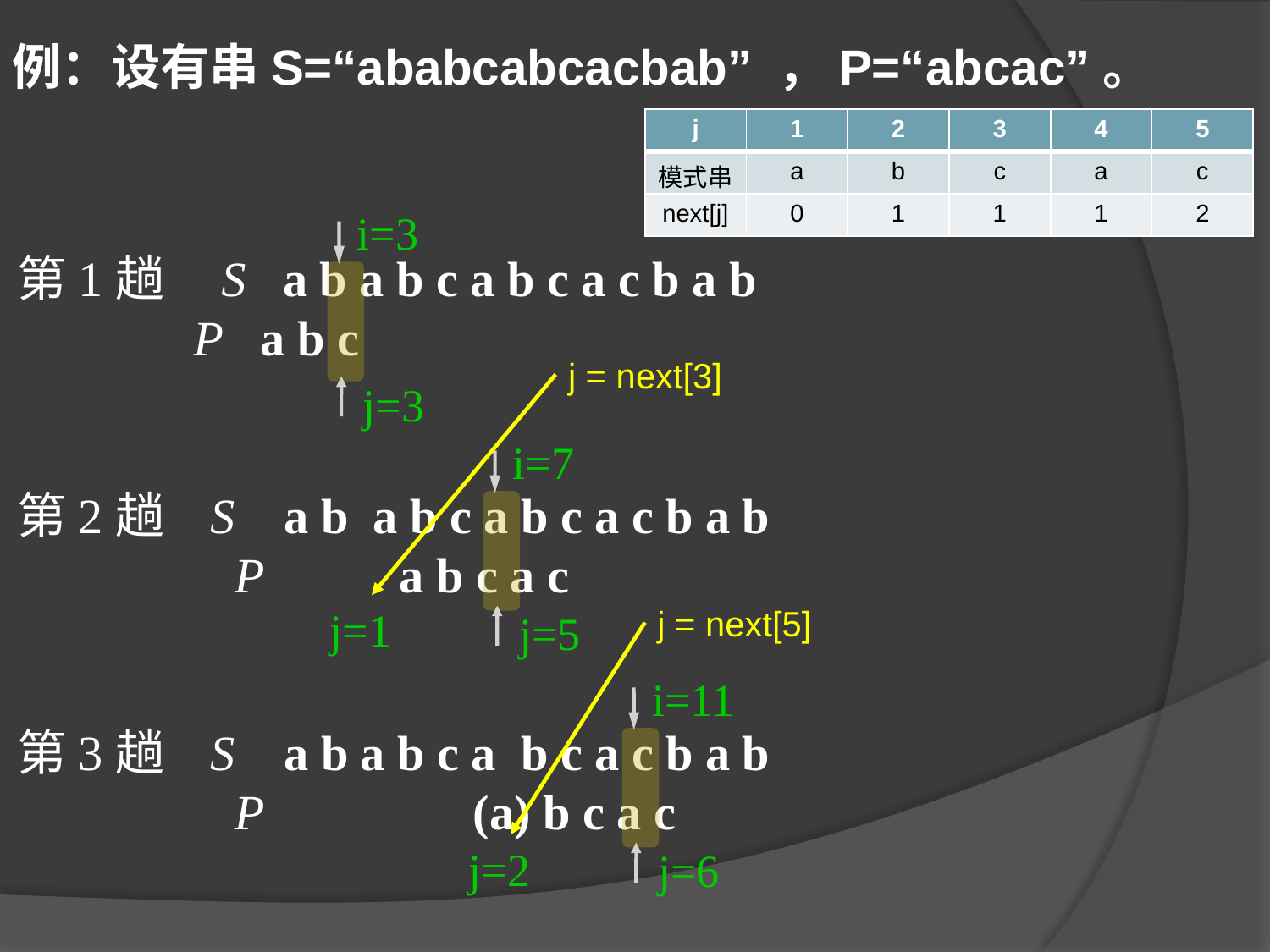

例：设有串S=“ababcabcacbab” ，P=“abcac”。
| j | 1 | 2 | 3 | 4 | 5 |
| --- | --- | --- | --- | --- | --- |
| 模式串 | a | b | c | a | c |
| next[j] | 0 | 1 | 1 | 1 | 2 |
i=3

j=3

第1趟    S   a b a b c a b c a c b a b
	          P   a b c

第2趟   S    a b  a b c a b c a c b a b
		   P           a b c a c

第3趟   S    a b a b c a  b c a c b a b
		   P                 (a) b c a c
j = next[3]
i=7

j=5

j=1
j = next[5]
i=11

j=6

j=2